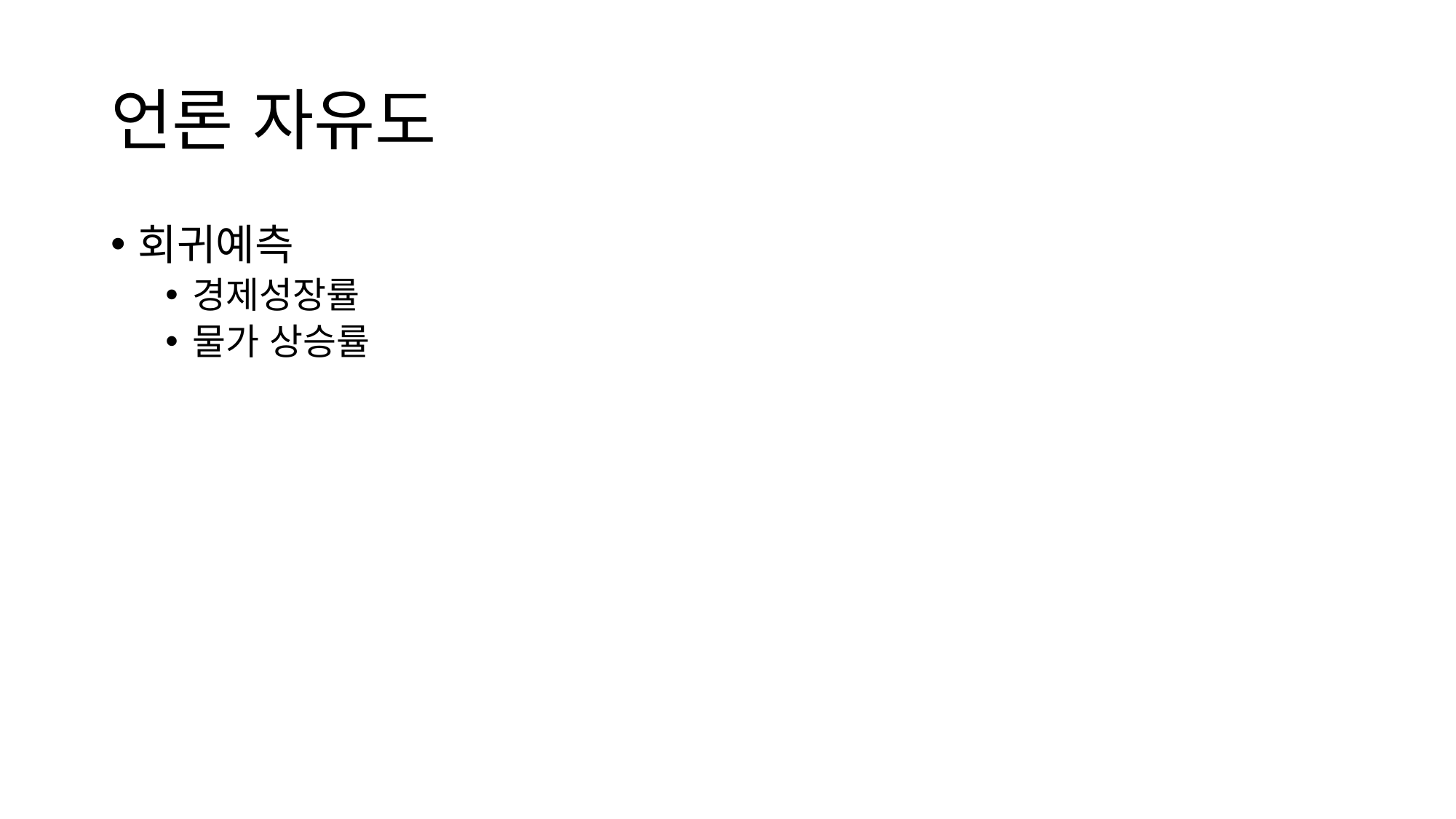

# 언론 자유도
회귀예측
경제성장률
물가 상승률